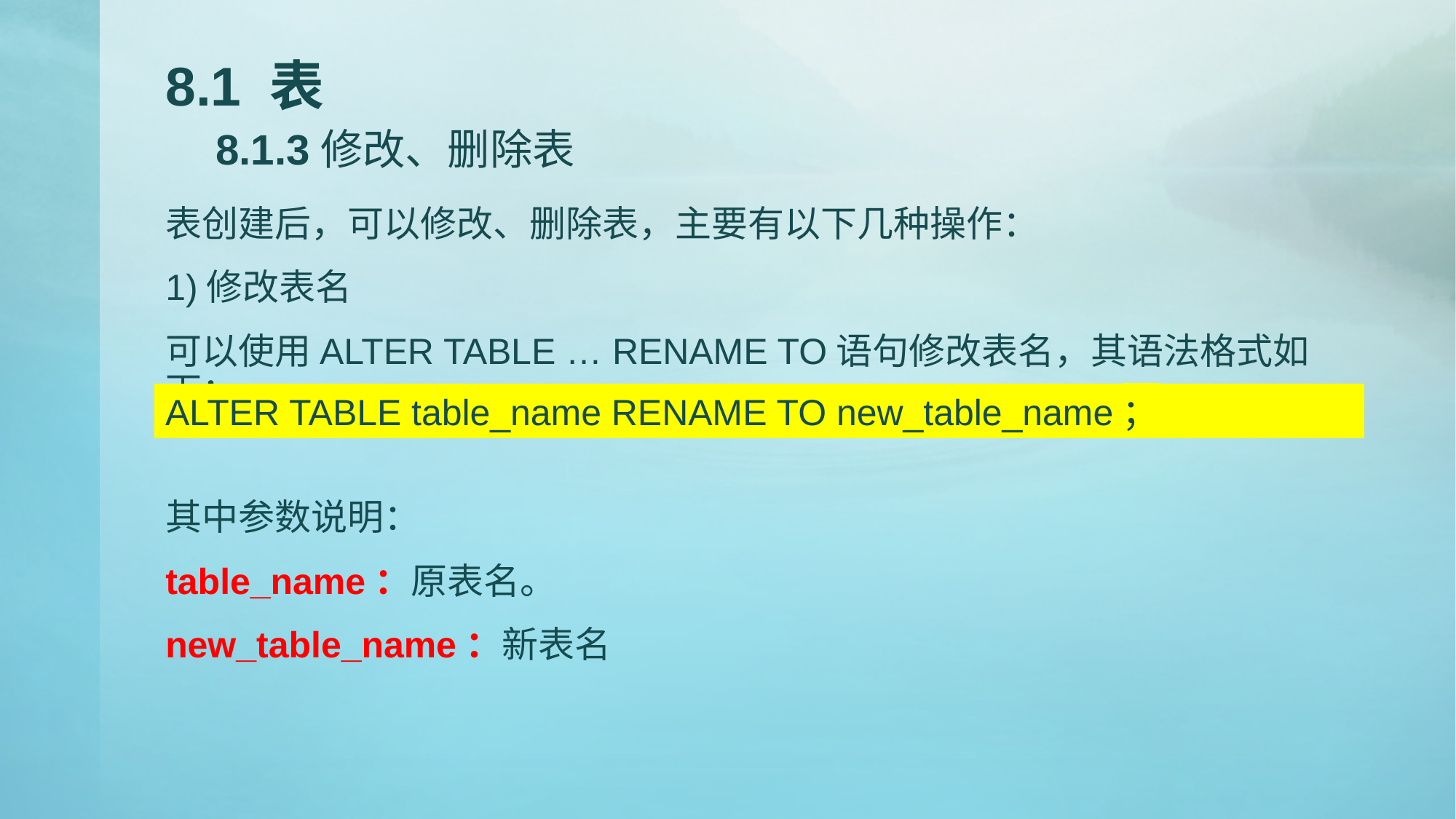

# 8.1 表 8.1.3修改、删除表
表创建后，可以修改、删除表，主要有以下几种操作：
1)修改表名
可以使用ALTER TABLE … RENAME TO语句修改表名，其语法格式如下：

其中参数说明：
table_name：原表名。
new_table_name：新表名
ALTER TABLE table_name RENAME TO new_table_name；